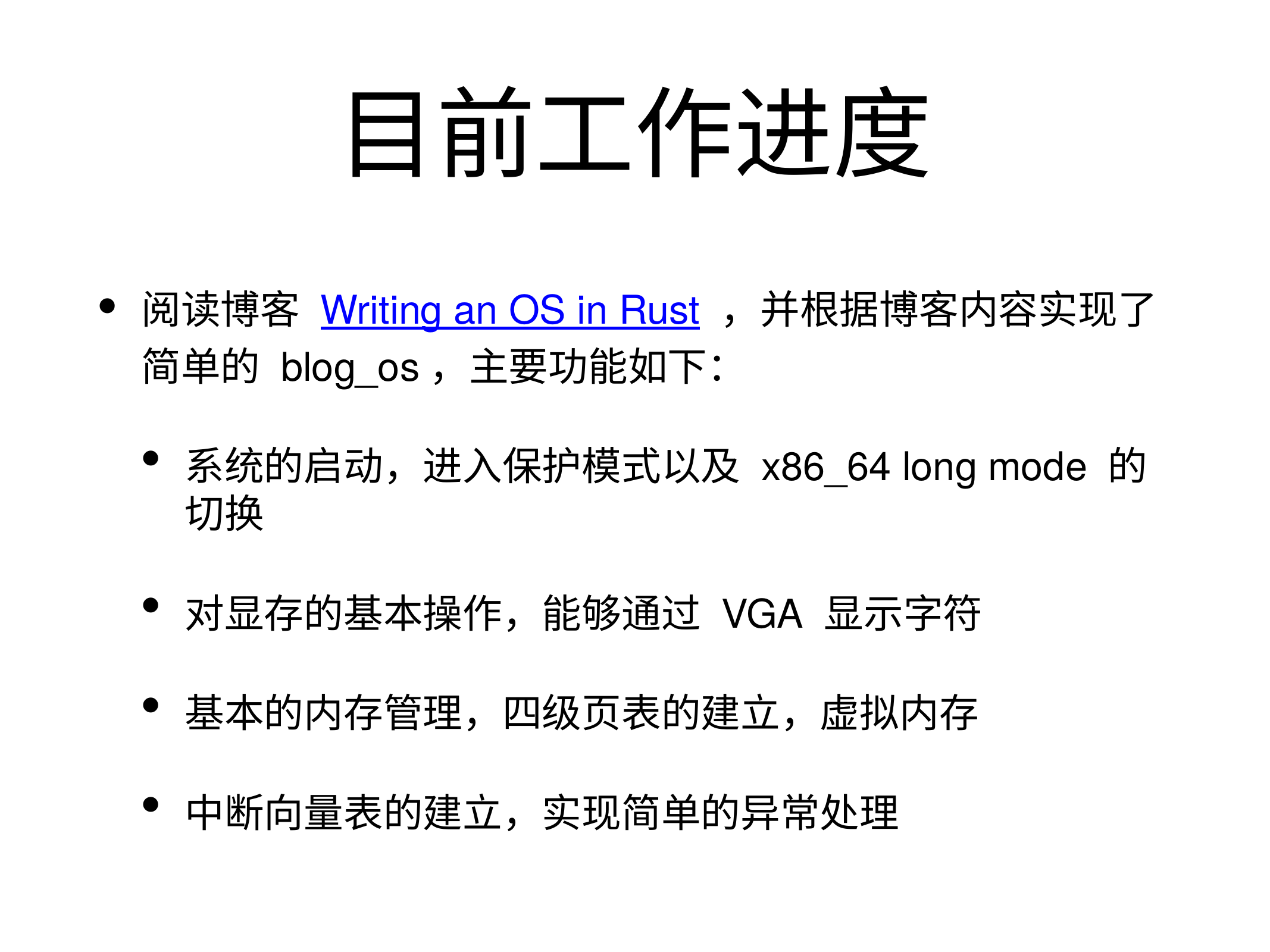

# 目前工作进度
阅读博客 Writing an OS in Rust ，并根据博客内容实现了简单的 blog_os，主要功能如下：
系统的启动，进入保护模式以及 x86_64 long mode 的切换
对显存的基本操作，能够通过 VGA 显示字符
基本的内存管理，四级页表的建立，虚拟内存
中断向量表的建立，实现简单的异常处理
4